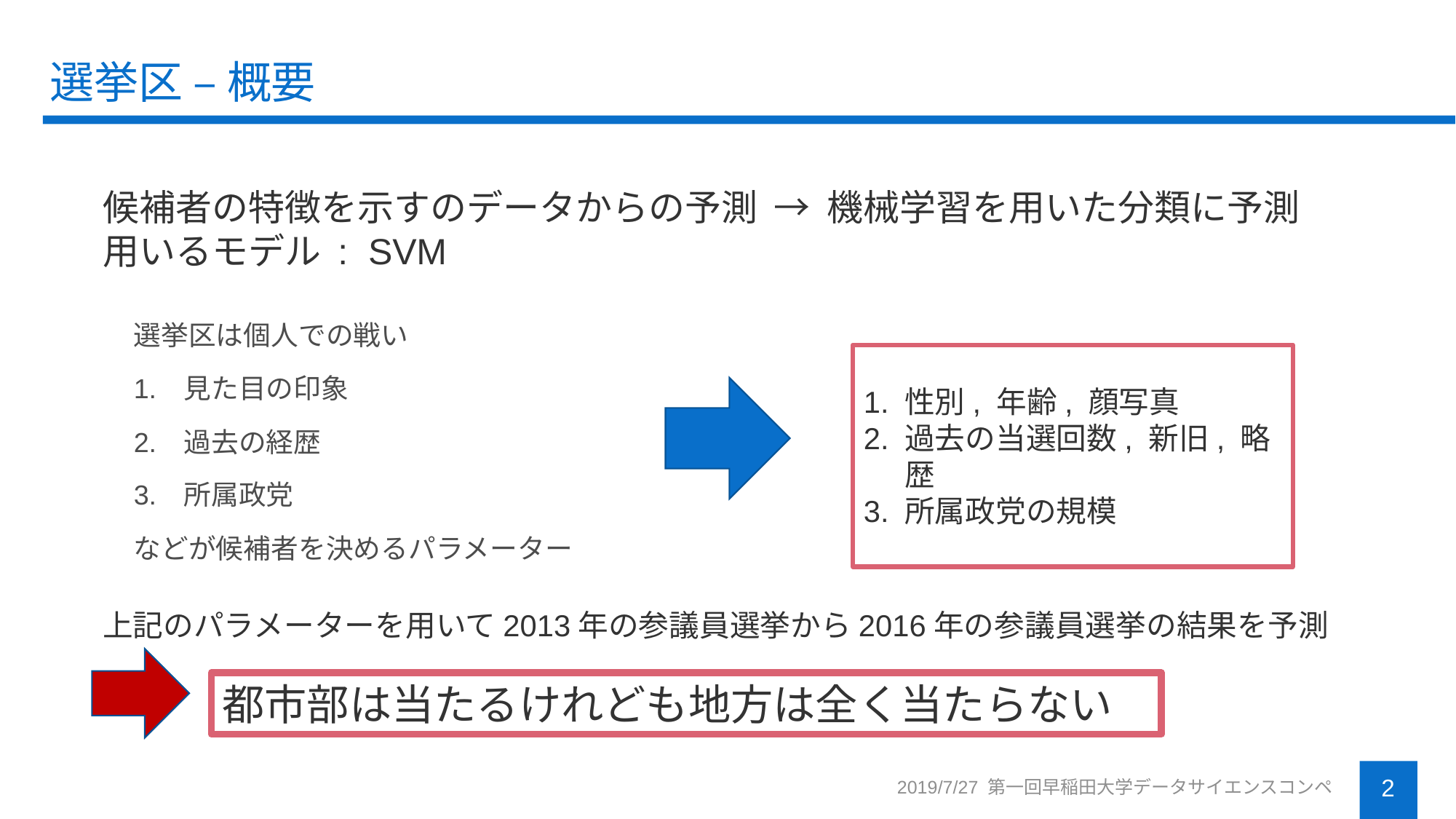

# 選挙区 – 概要
候補者の特徴を示すのデータからの予測  →  機械学習を用いた分類に予測
用いるモデル :  SVM
選挙区は個人での戦い
見た目の印象
過去の経歴
所属政党
などが候補者を決めるパラメーター

性別, 年齢, 顔写真
過去の当選回数, 新旧, 略歴
所属政党の規模

上記のパラメーターを用いて2013年の参議員選挙から2016年の参議員選挙の結果を予測

都市部は当たるけれども地方は全く当たらない
2019/7/27 第一回早稲田大学データサイエンスコンペ
2